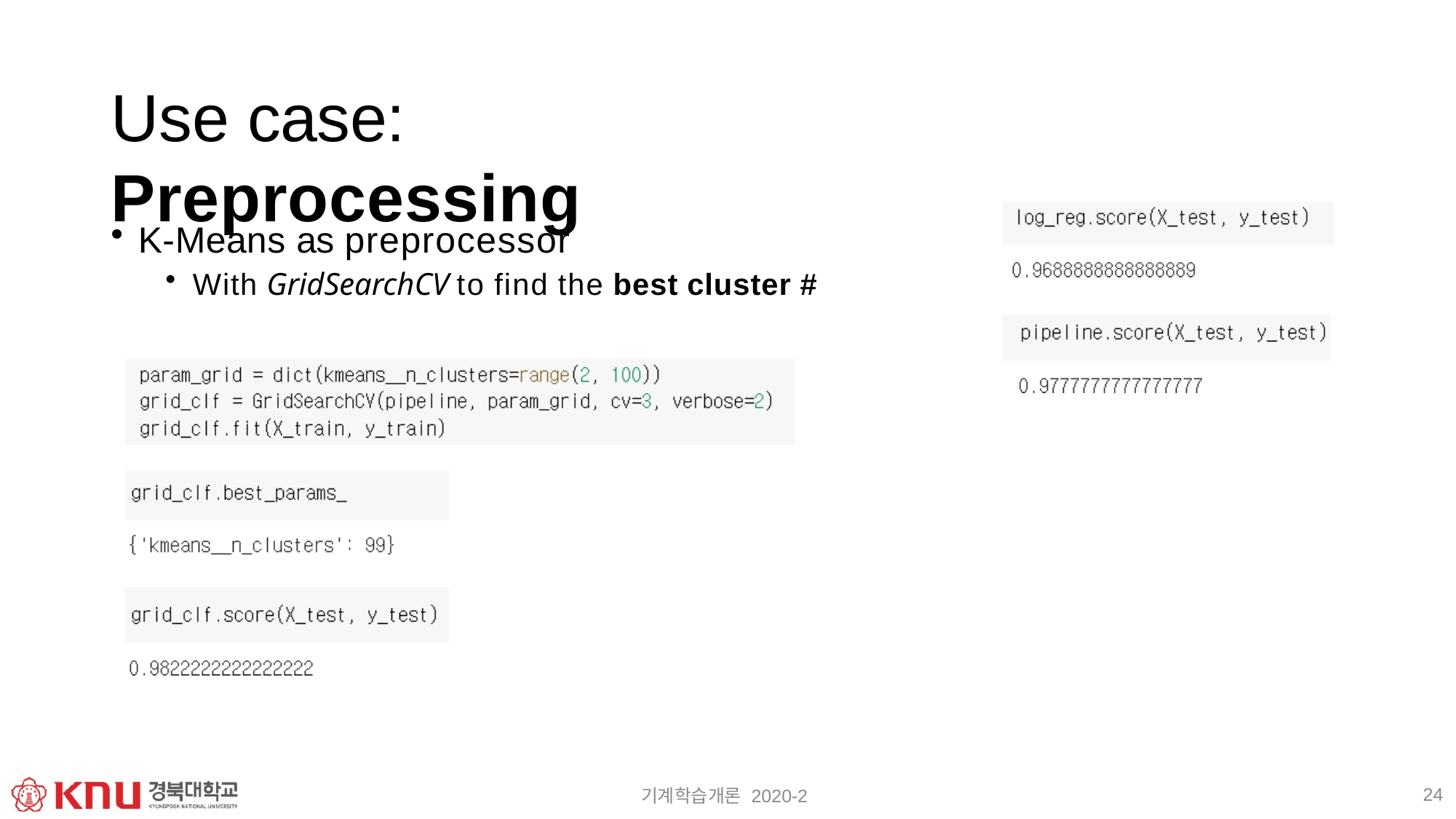

# Use case: Preprocessing

K-Means as preprocessor
With GridSearchCV to find the best cluster #

24
기계학습개론 2020-2